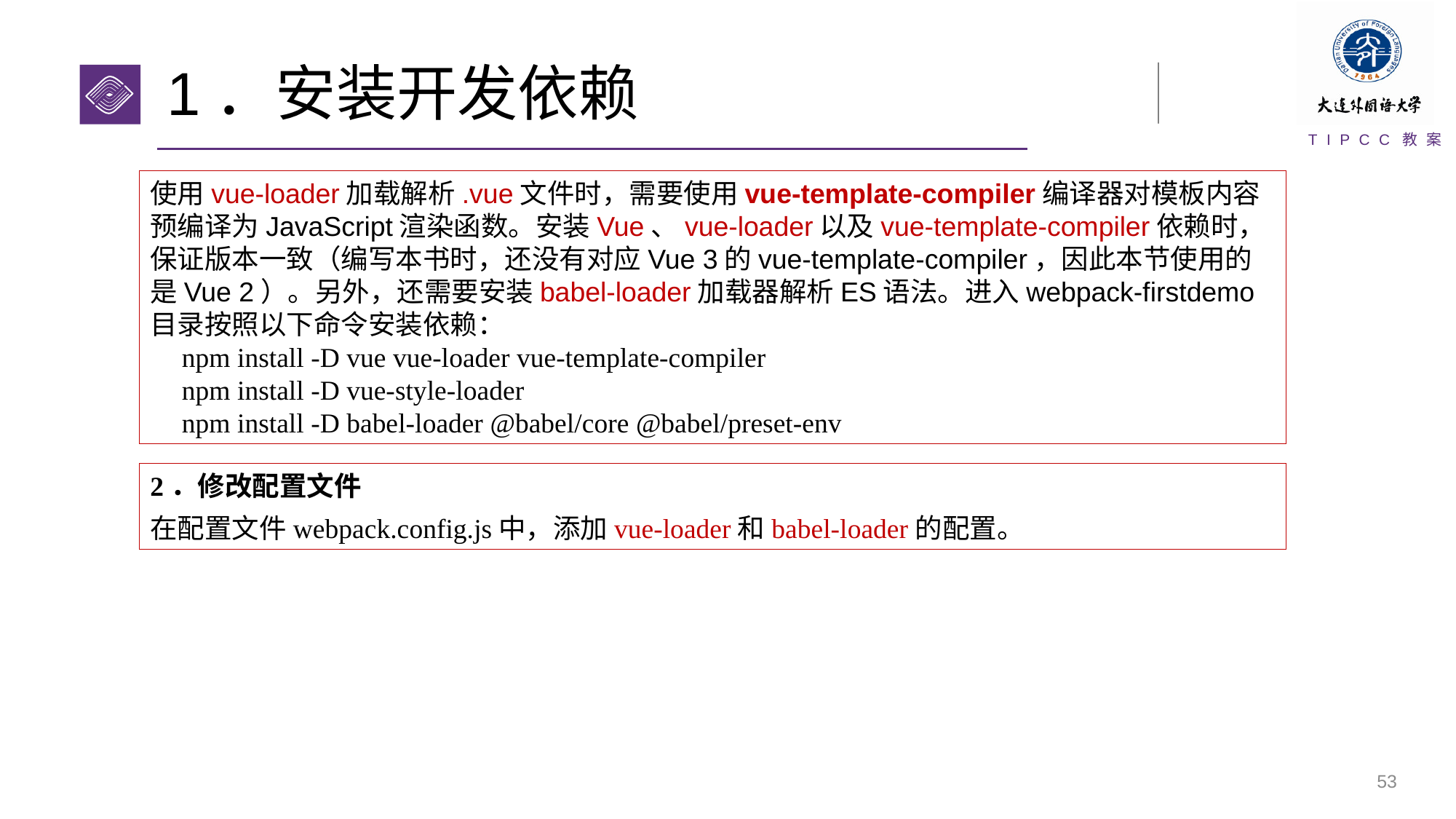

# 1．安装开发依赖
使用vue-loader加载解析.vue文件时，需要使用vue-template-compiler编译器对模板内容预编译为JavaScript渲染函数。安装Vue、vue-loader以及vue-template-compiler依赖时，保证版本一致（编写本书时，还没有对应Vue 3的vue-template-compiler，因此本节使用的是Vue 2）。另外，还需要安装babel-loader加载器解析ES语法。进入webpack-firstdemo目录按照以下命令安装依赖：
npm install -D vue vue-loader vue-template-compiler
npm install -D vue-style-loader
npm install -D babel-loader @babel/core @babel/preset-env
2．修改配置文件
在配置文件webpack.config.js中，添加vue-loader和babel-loader的配置。
53